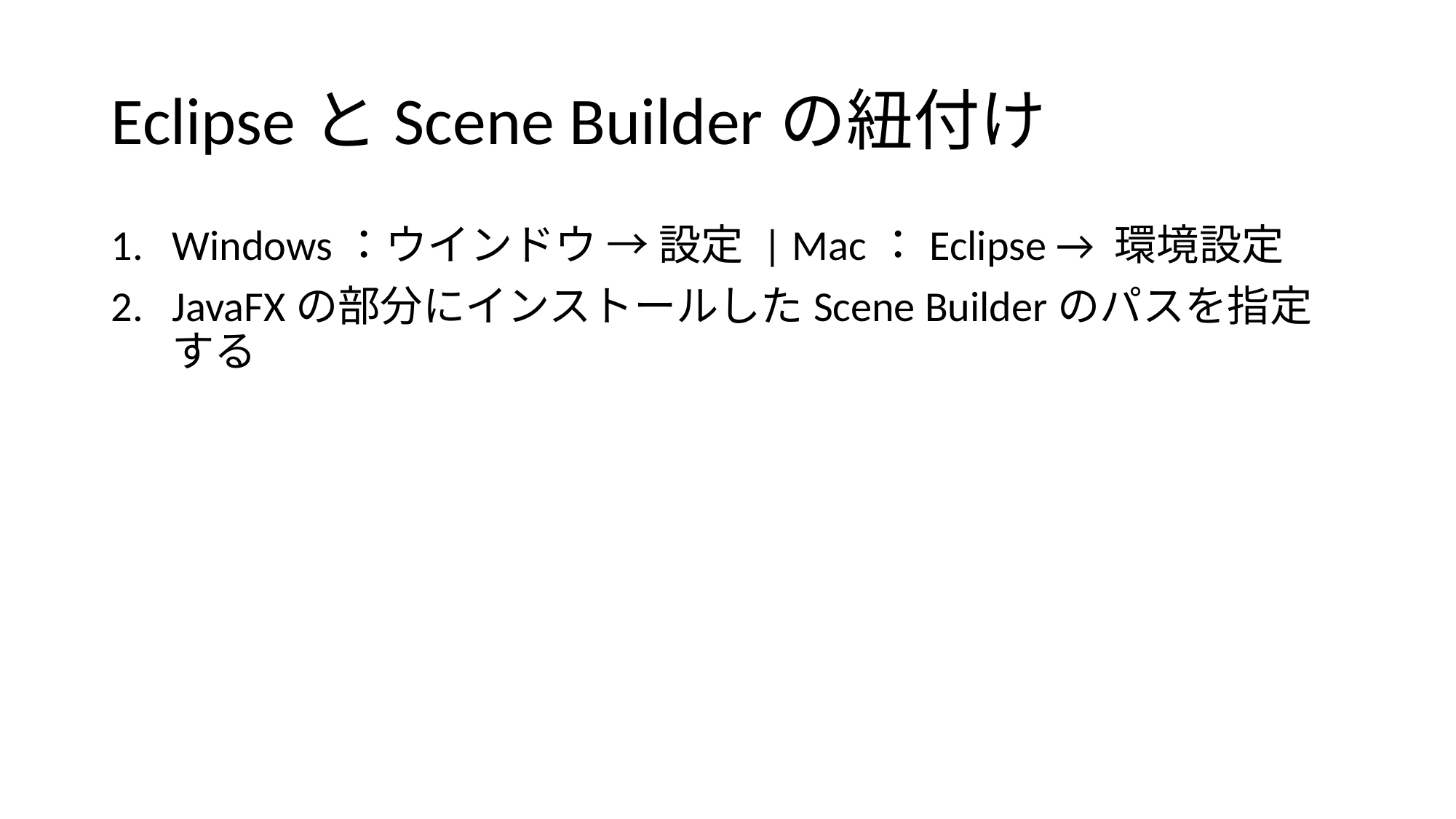

# EclipseとScene Builderの紐付け
Windows：ウインドウ → 設定 | Mac：Eclipse → 環境設定
JavaFXの部分にインストールしたScene Builderのパスを指定する